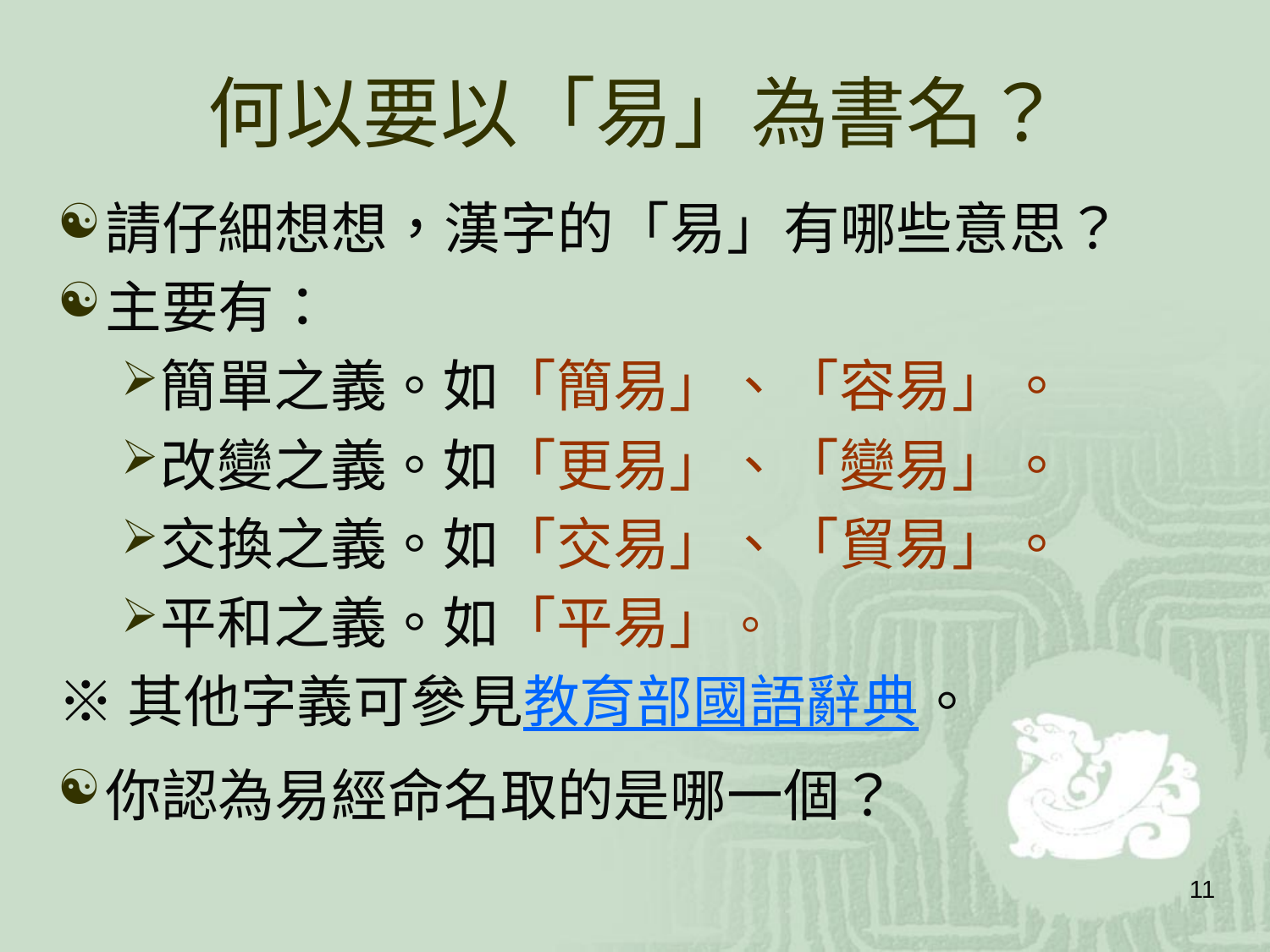

# 何以要以「易」為書名？
請仔細想想，漢字的「易」有哪些意思？
主要有：
簡單之義。如「簡易」、「容易」。
改變之義。如「更易」、「變易」。
交換之義。如「交易」、「貿易」。
平和之義。如「平易」。
※其他字義可參見教育部國語辭典。
你認為易經命名取的是哪一個？

11